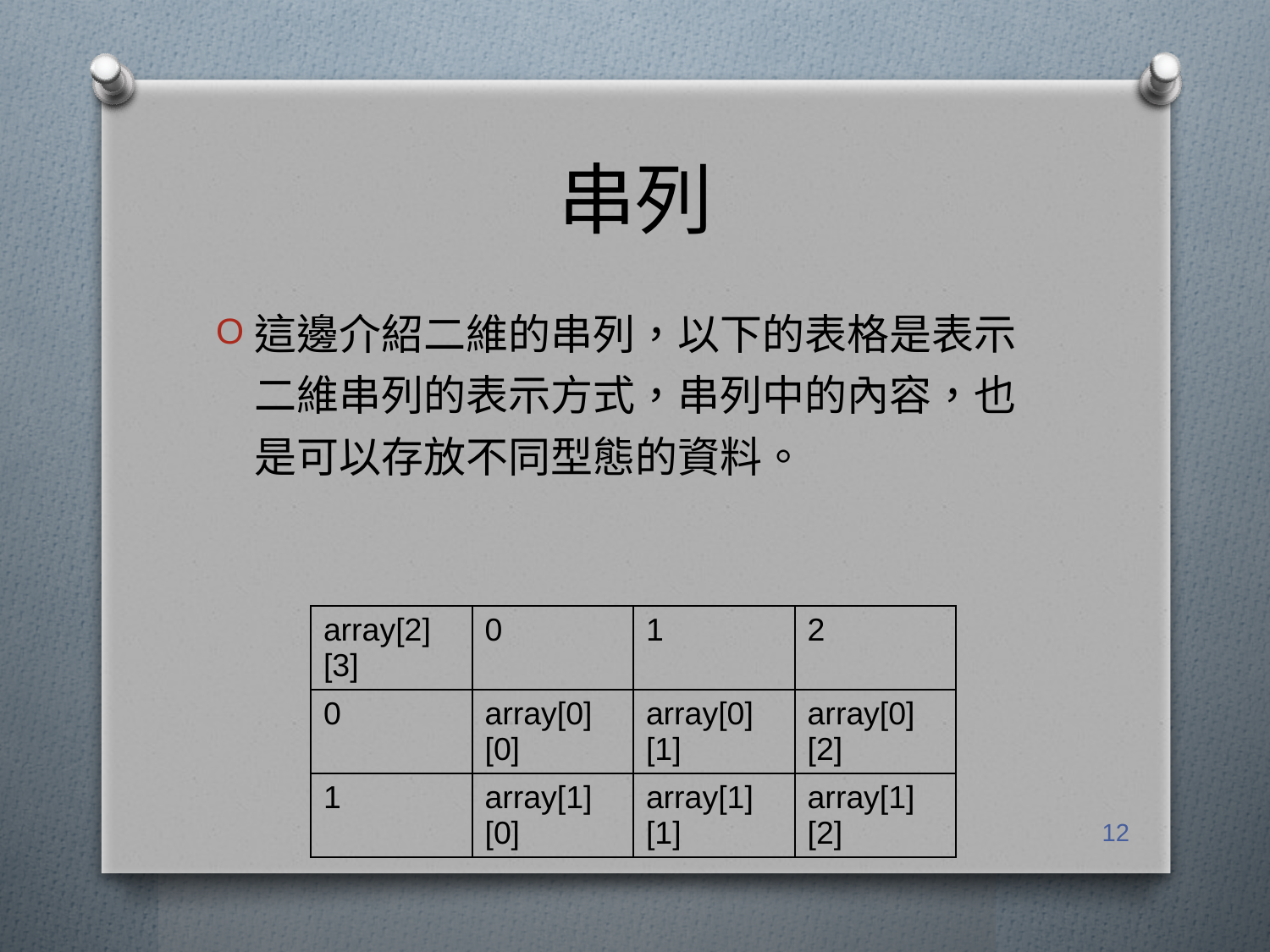

# 串列
這邊介紹二維的串列，以下的表格是表示二維串列的表示方式，串列中的內容，也是可以存放不同型態的資料。
| array[2][3] | 0 | 1 | 2 |
| --- | --- | --- | --- |
| 0 | array[0][0] | array[0][1] | array[0][2] |
| 1 | array[1][0] | array[1][1] | array[1][2] |
12